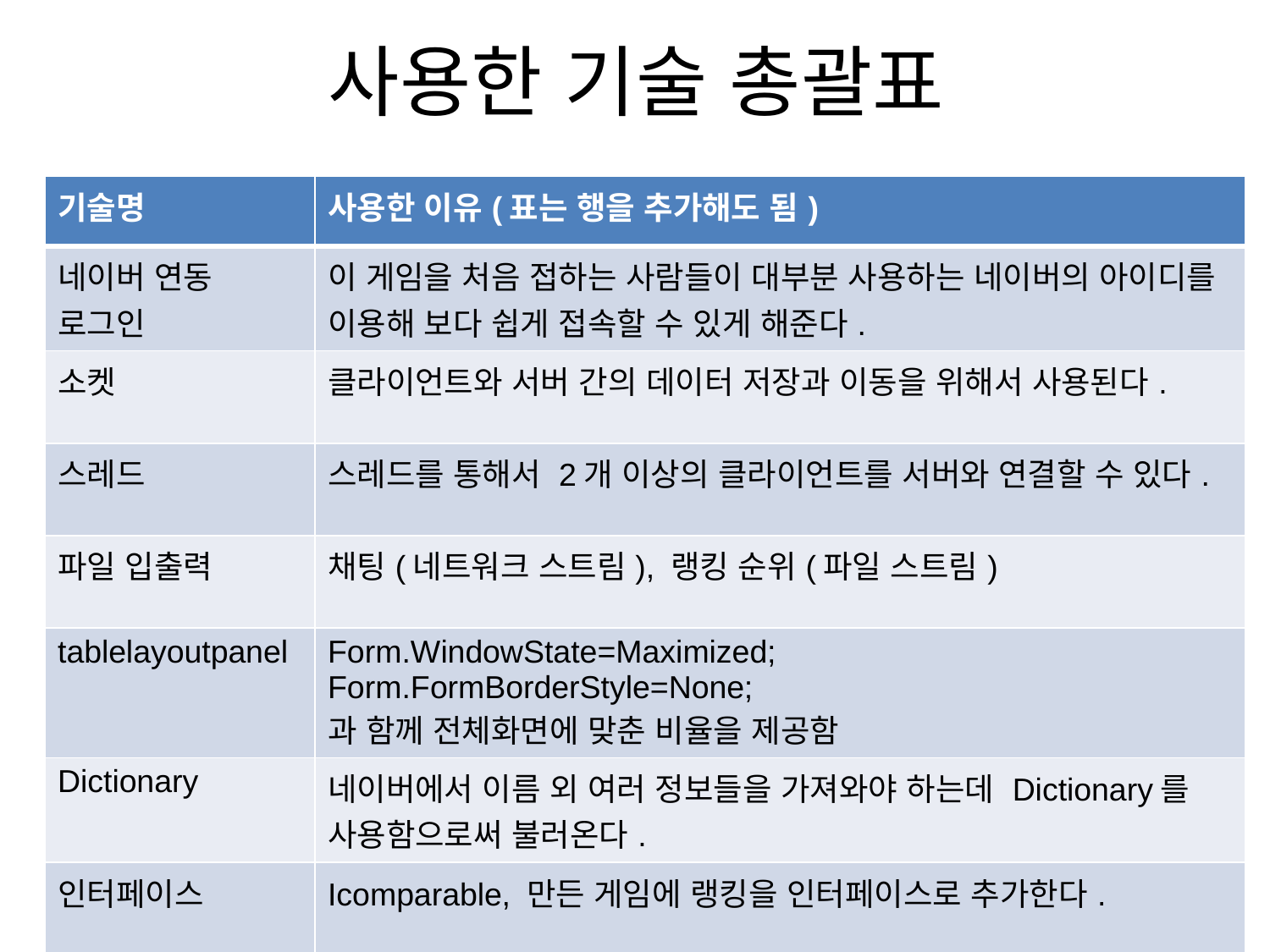

# 사용한 기술 총괄표
| 기술명 | 사용한 이유(표는 행을 추가해도 됨) |
| --- | --- |
| 네이버 연동 로그인 | 이 게임을 처음 접하는 사람들이 대부분 사용하는 네이버의 아이디를 이용해 보다 쉽게 접속할 수 있게 해준다. |
| 소켓 | 클라이언트와 서버 간의 데이터 저장과 이동을 위해서 사용된다. |
| 스레드 | 스레드를 통해서 2개 이상의 클라이언트를 서버와 연결할 수 있다. |
| 파일 입출력 | 채팅(네트워크 스트림), 랭킹 순위(파일 스트림) |
| tablelayoutpanel | Form.WindowState=Maximized; Form.FormBorderStyle=None; 과 함께 전체화면에 맞춘 비율을 제공함 |
| Dictionary | 네이버에서 이름 외 여러 정보들을 가져와야 하는데 Dictionary를 사용함으로써 불러온다. |
| 인터페이스 | Icomparable, 만든 게임에 랭킹을 인터페이스로 추가한다. |